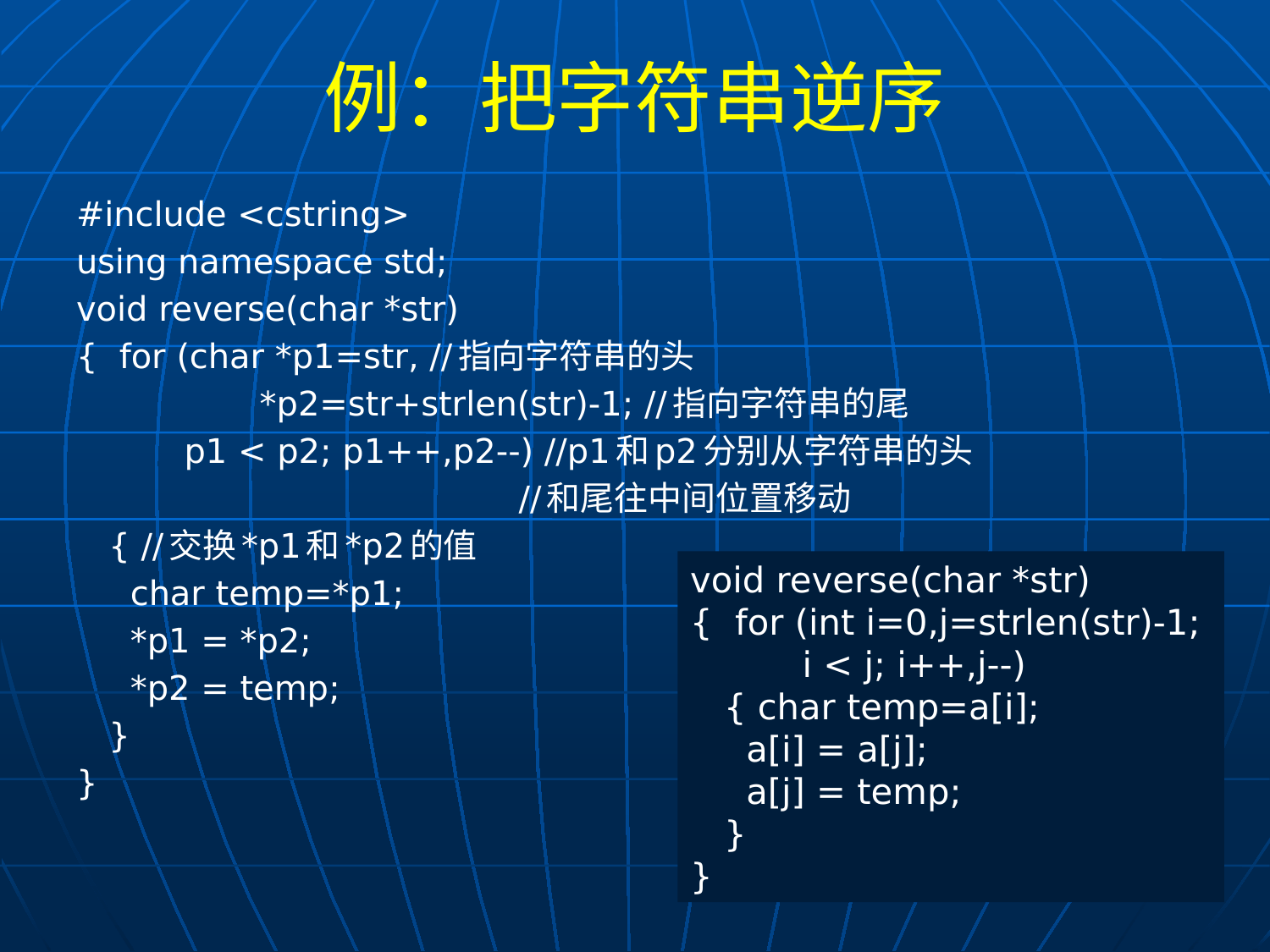

# 例：把字符串逆序
#include <cstring>
using namespace std;
void reverse(char *str)
{  for (char *p1=str, //指向字符串的头
                 *p2=str+strlen(str)-1; //指向字符串的尾
          p1 < p2; p1++,p2--) //p1和p2分别从字符串的头
                                         //和尾往中间位置移动
   { //交换*p1和*p2的值
     char temp=*p1;
     *p1 = *p2;
     *p2 = temp;
   }
}

void reverse(char *str)
{  for (int i=0,j=strlen(str)-1;
          i < j; i++,j--)
   { char temp=a[i];
     a[i] = a[j];
     a[j] = temp;
   }
}